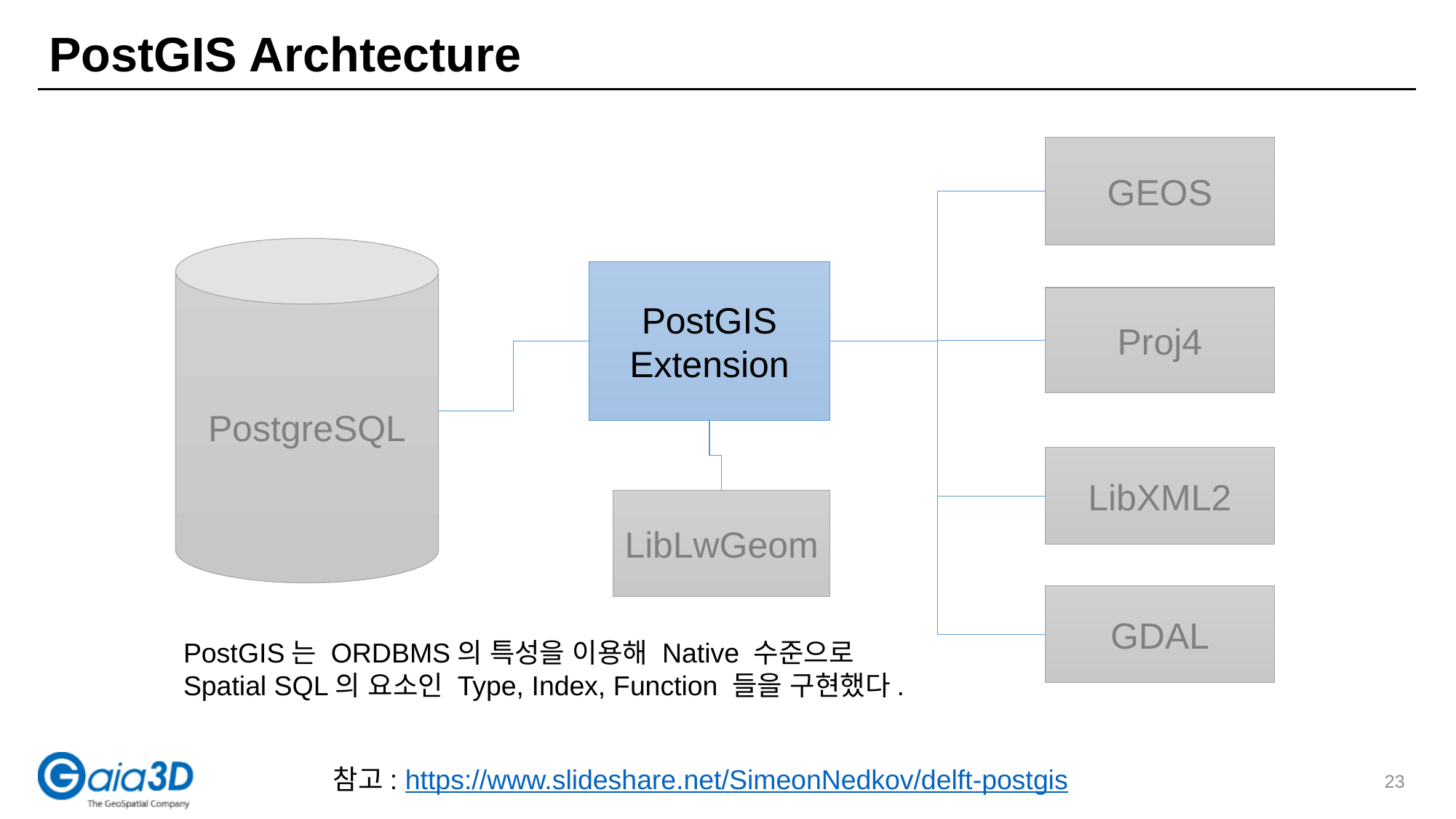

# PostGIS Archtecture

GEOS
PostgreSQL
PostGIS
Extension
Proj4
LibXML2
LibLwGeom
GDAL
PostGIS는 ORDBMS의 특성을 이용해 Native 수준으로
Spatial SQL의 요소인 Type, Index, Function 들을 구현했다.
참고: https://www.slideshare.net/SimeonNedkov/delft-postgis
23